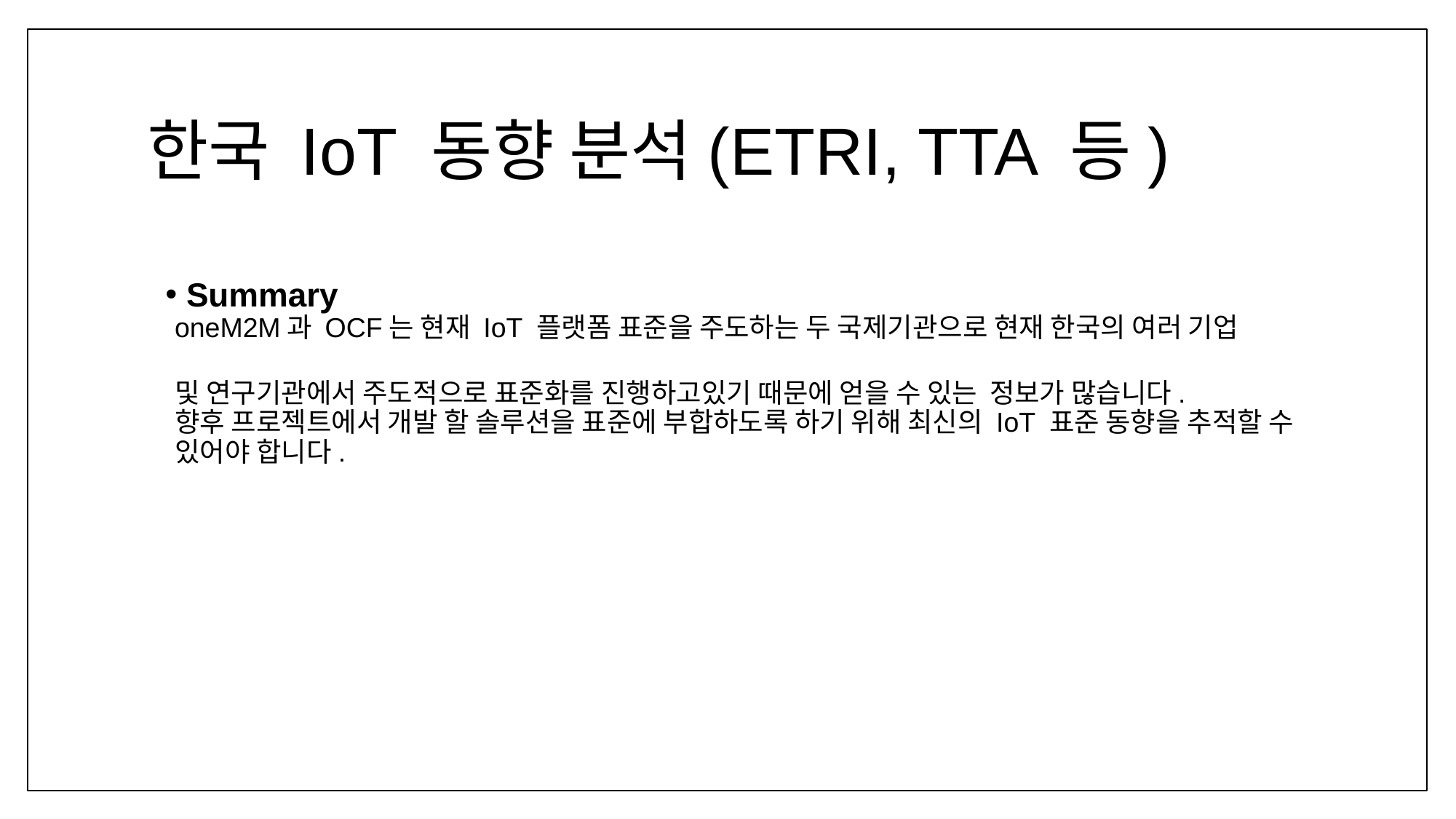

# 한국 IoT 동향 분석(ETRI, TTA 등)
 Summary
oneM2M과 OCF는 현재 IoT 플랫폼 표준을 주도하는 두 국제기관으로 현재 한국의 여러 기업
및 연구기관에서 주도적으로 표준화를 진행하고있기 때문에 얻을 수 있는  정보가 많습니다.
향후 프로젝트에서 개발 할 솔루션을 표준에 부합하도록 하기 위해 최신의 IoT 표준 동향을 추적할 수 있어야 합니다.